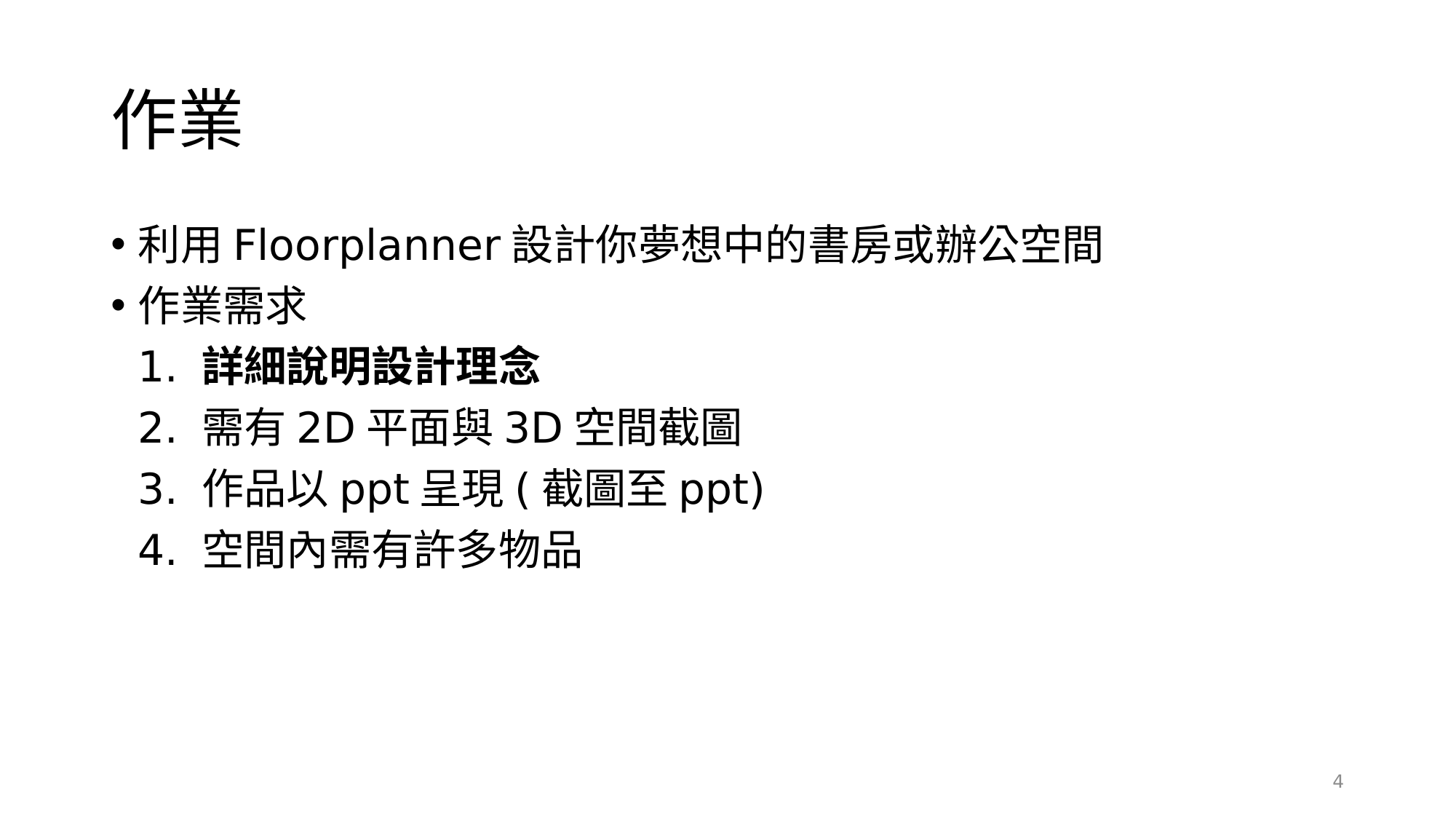

# 作業
利用Floorplanner設計你夢想中的書房或辦公空間
作業需求
  1. 詳細說明設計理念
  2. 需有2D平面與3D空間截圖
  3. 作品以ppt呈現(截圖至ppt)
  4. 空間內需有許多物品

4